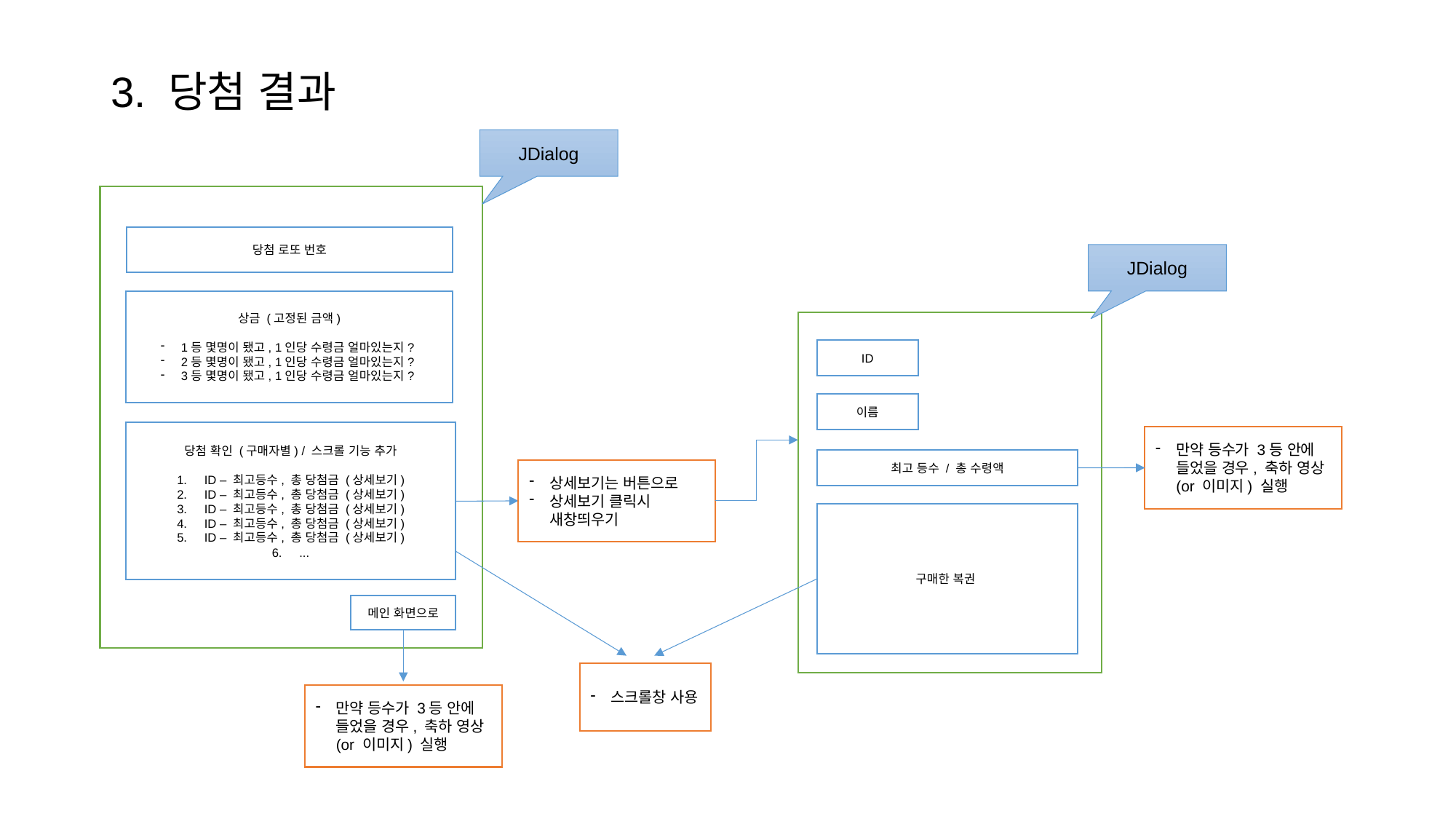

# 3. 당첨 결과
JDialog

당첨 로또 번호
JDialog
상금 (고정된 금액)

1등 몇명이 됐고, 1인당 수령금 얼마있는지?
2등 몇명이 됐고, 1인당 수령금 얼마있는지?
3등 몇명이 됐고, 1인당 수령금 얼마있는지?

ID
이름
당첨 확인 (구매자별) / 스크롤 기능 추가

ID – 최고등수, 총 당첨금 (상세보기)
ID – 최고등수, 총 당첨금 (상세보기)
ID – 최고등수, 총 당첨금 (상세보기)
ID – 최고등수, 총 당첨금 (상세보기)
ID – 최고등수, 총 당첨금 (상세보기)
...
만약 등수가 3등 안에 들었을 경우, 축하 영상(or 이미지) 실행
최고 등수 / 총 수령액
상세보기는 버튼으로
상세보기 클릭시 새창띄우기
구매한 복권
메인 화면으로
스크롤창 사용
만약 등수가 3등 안에 들었을 경우, 축하 영상(or 이미지) 실행